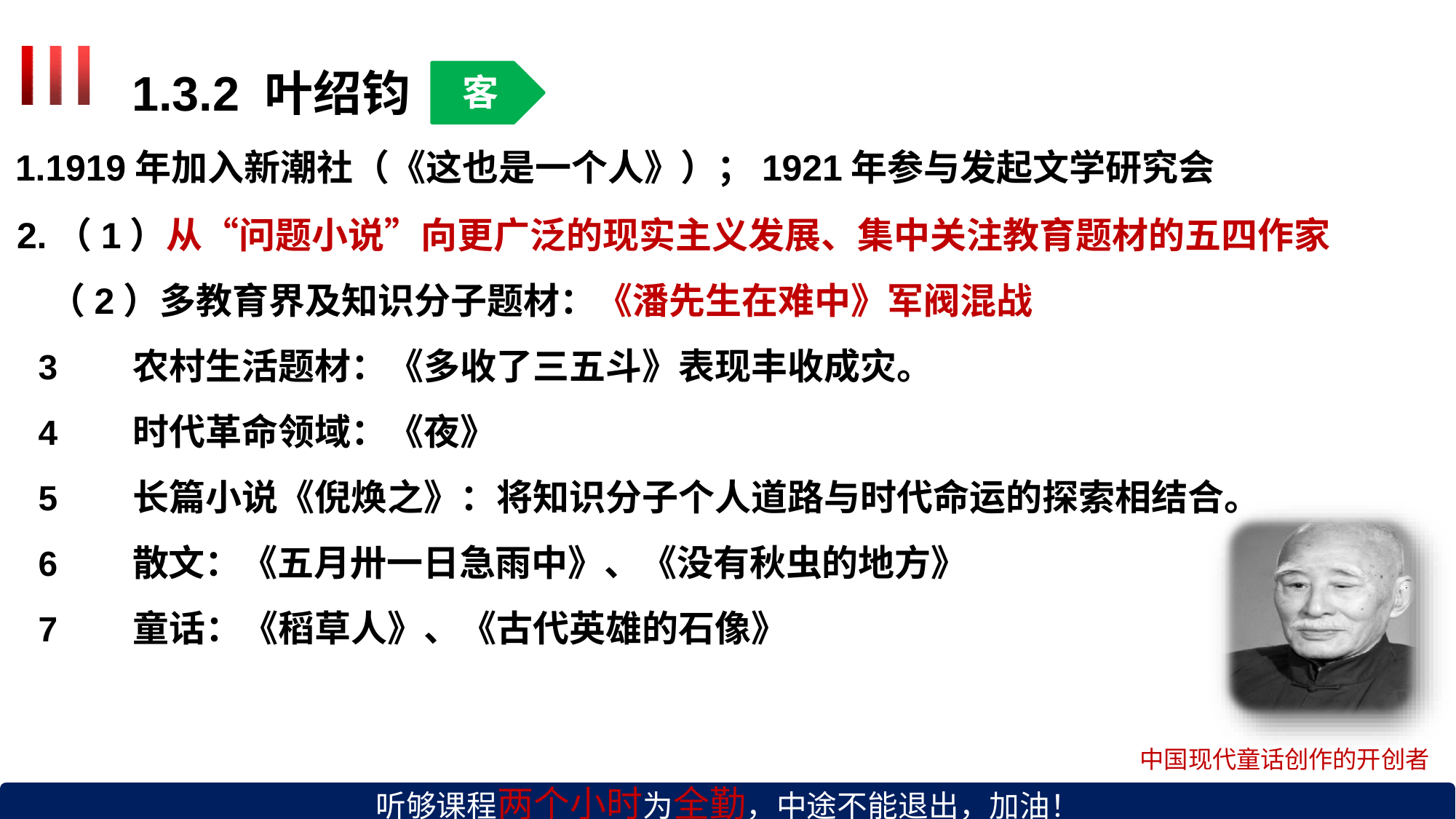

# 1.3.2 叶绍钧

客
1919年加入新潮社（《这也是一个人》）；1921年参与发起文学研究会
2.（1）从“问题小说”向更广泛的现实主义发展、集中关注教育题材的五四作家
（2）多教育界及知识分子题材：《潘先生在难中》军阀混战
农村生活题材：《多收了三五斗》表现丰收成灾。
时代革命领域：《夜》
长篇小说《倪焕之》：将知识分子个人道路与时代命运的探索相结合。
散文：《五月卅一日急雨中》、《没有秋虫的地方》
童话：《稻草人》、《古代英雄的石像》

中国现代童话创作的开创者

听够课程两个小时为全勤，中途不能退出，加油！